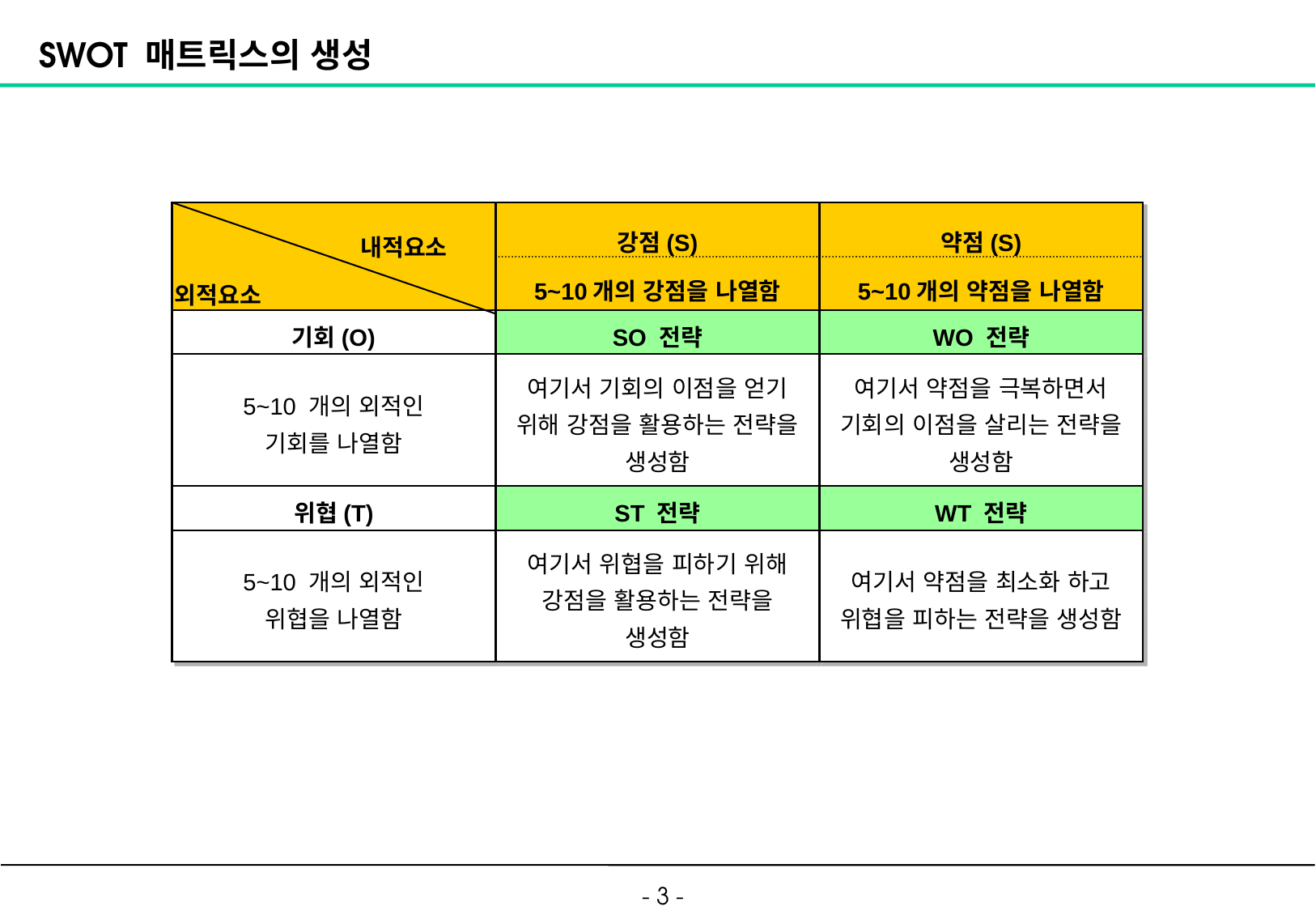

# SWOT 매트릭스의 생성
                                 내적요소
외적요소

강점(S)
5~10개의 강점을 나열함
약점(S)
5~10개의 약점을 나열함
기회(O)
SO 전략
WO 전략
5~10 개의 외적인
기회를 나열함
여기서 기회의 이점을 얻기
위해 강점을 활용하는 전략을
생성함
여기서 약점을 극복하면서
기회의 이점을 살리는 전략을
생성함
위협(T)
ST 전략
WT 전략
5~10 개의 외적인
위협을 나열함
여기서 위협을 피하기 위해
강점을 활용하는 전략을
생성함
여기서 약점을 최소화 하고
위협을 피하는 전략을 생성함
- 3 -